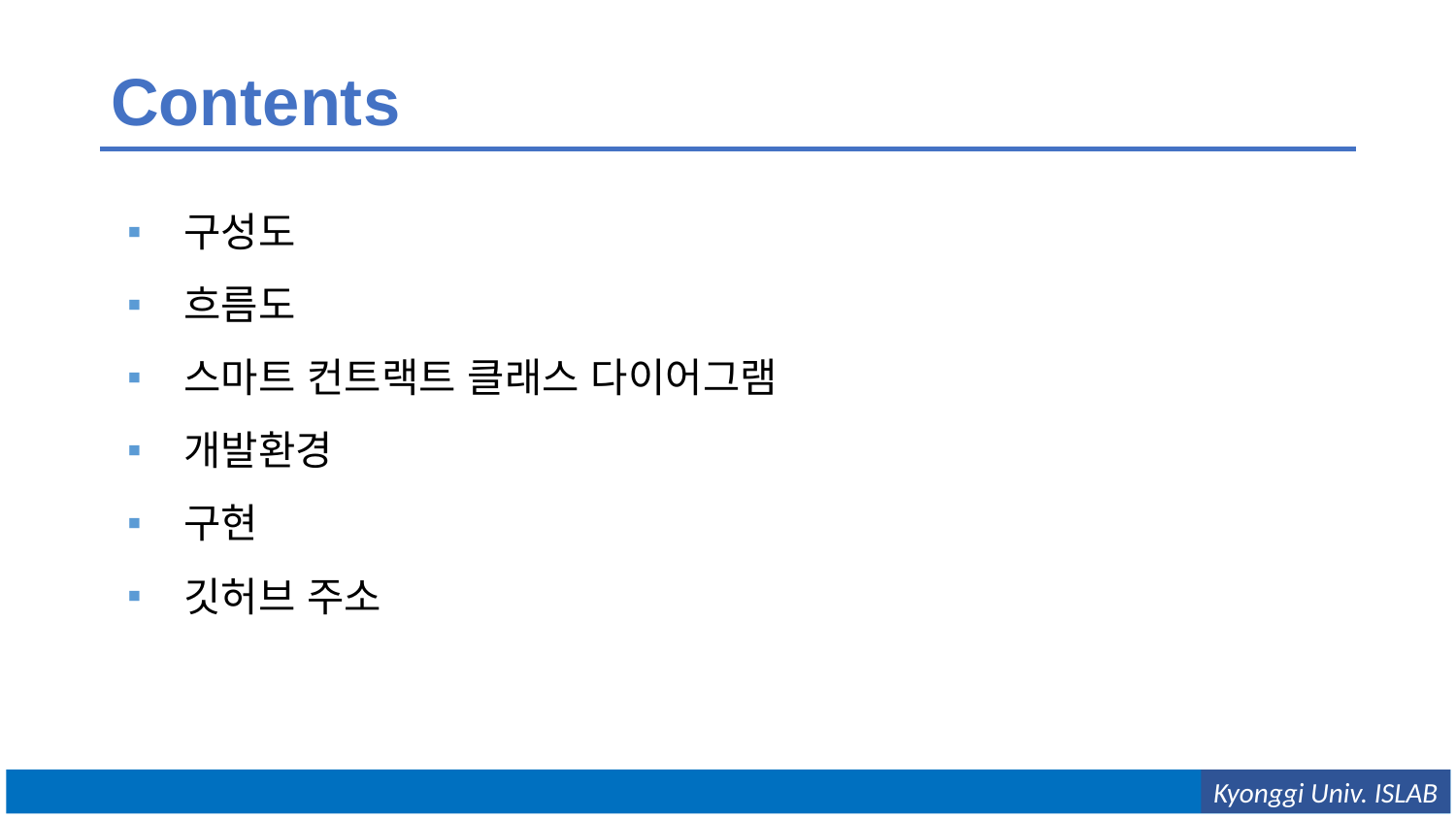

# Contents
구성도
흐름도
스마트 컨트랙트 클래스 다이어그램
개발환경
구현
깃허브 주소